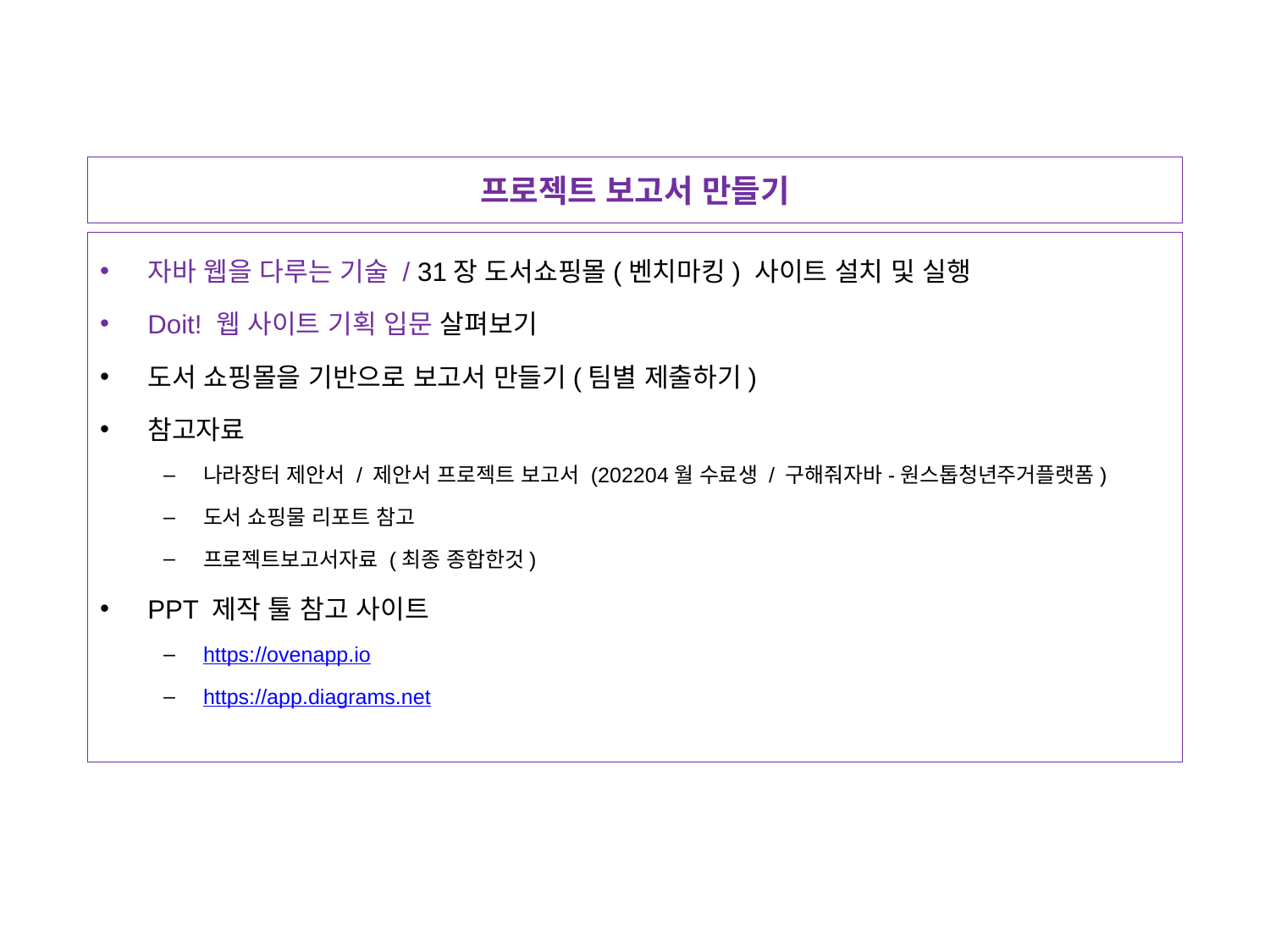

# 프로젝트 보고서 만들기
자바 웹을 다루는 기술 / 31장 도서쇼핑몰(벤치마킹) 사이트 설치 및 실행
Doit! 웹 사이트 기획 입문 살펴보기
도서 쇼핑몰을 기반으로 보고서 만들기(팀별 제출하기)
참고자료
나라장터 제안서 / 제안서 프로젝트 보고서 (202204월 수료생 / 구해줘자바-원스톱청년주거플랫폼)
도서 쇼핑물 리포트 참고
프로젝트보고서자료 (최종 종합한것)
PPT 제작 툴 참고 사이트
https://ovenapp.io
https://app.diagrams.net